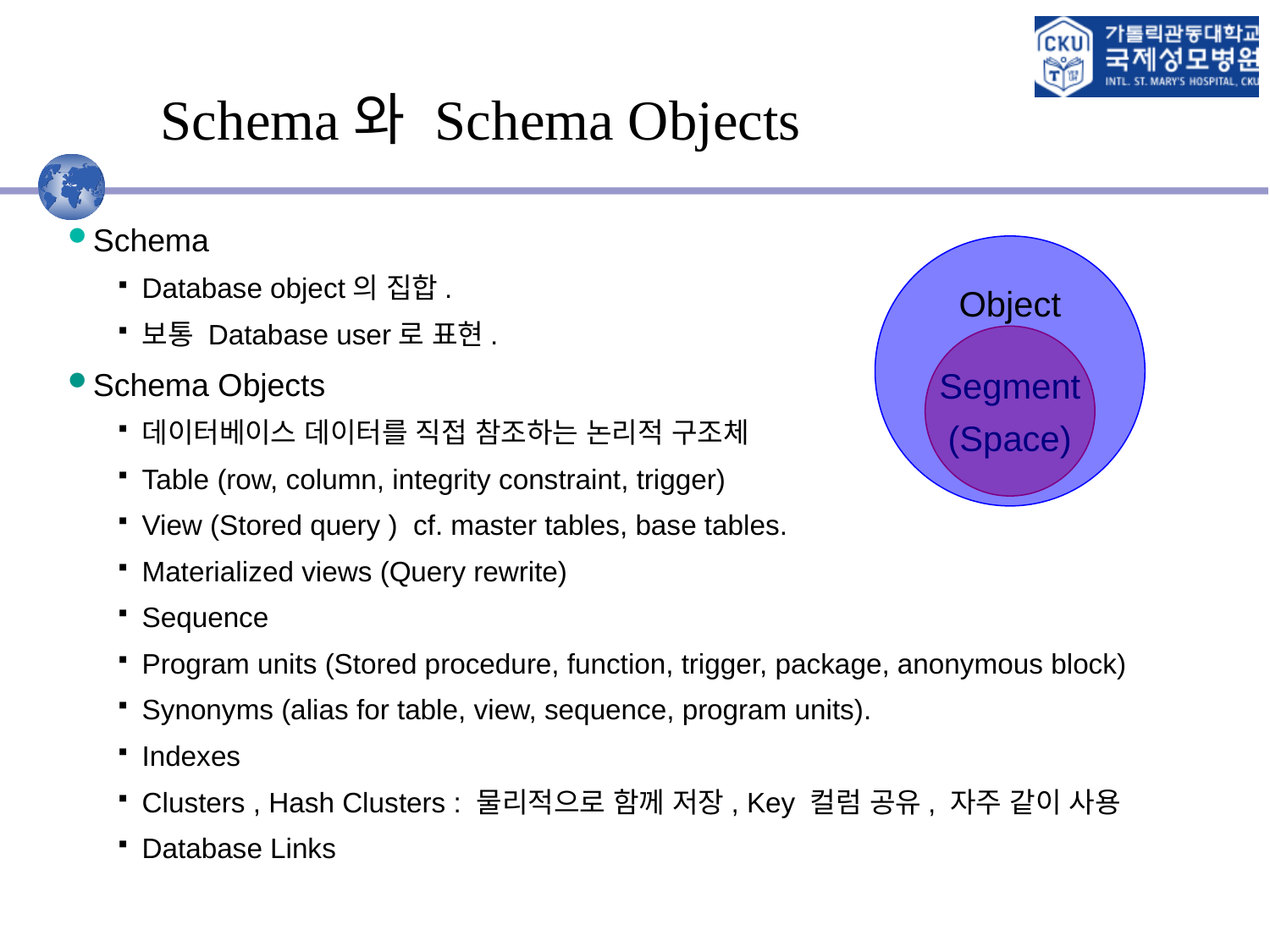

# Schema와 Schema Objects
Schema
Database object의 집합.
보통 Database user로 표현.
Schema Objects
데이터베이스 데이터를 직접 참조하는 논리적 구조체
Table (row, column, integrity constraint, trigger)
View (Stored query )  cf. master tables, base tables.
Materialized views (Query rewrite)
Sequence
Program units (Stored procedure, function, trigger, package, anonymous block)
Synonyms (alias for table, view, sequence, program units).
Indexes
Clusters , Hash Clusters : 물리적으로 함께 저장, Key 컬럼 공유, 자주 같이 사용
Database Links
Object
Segment
(Space)